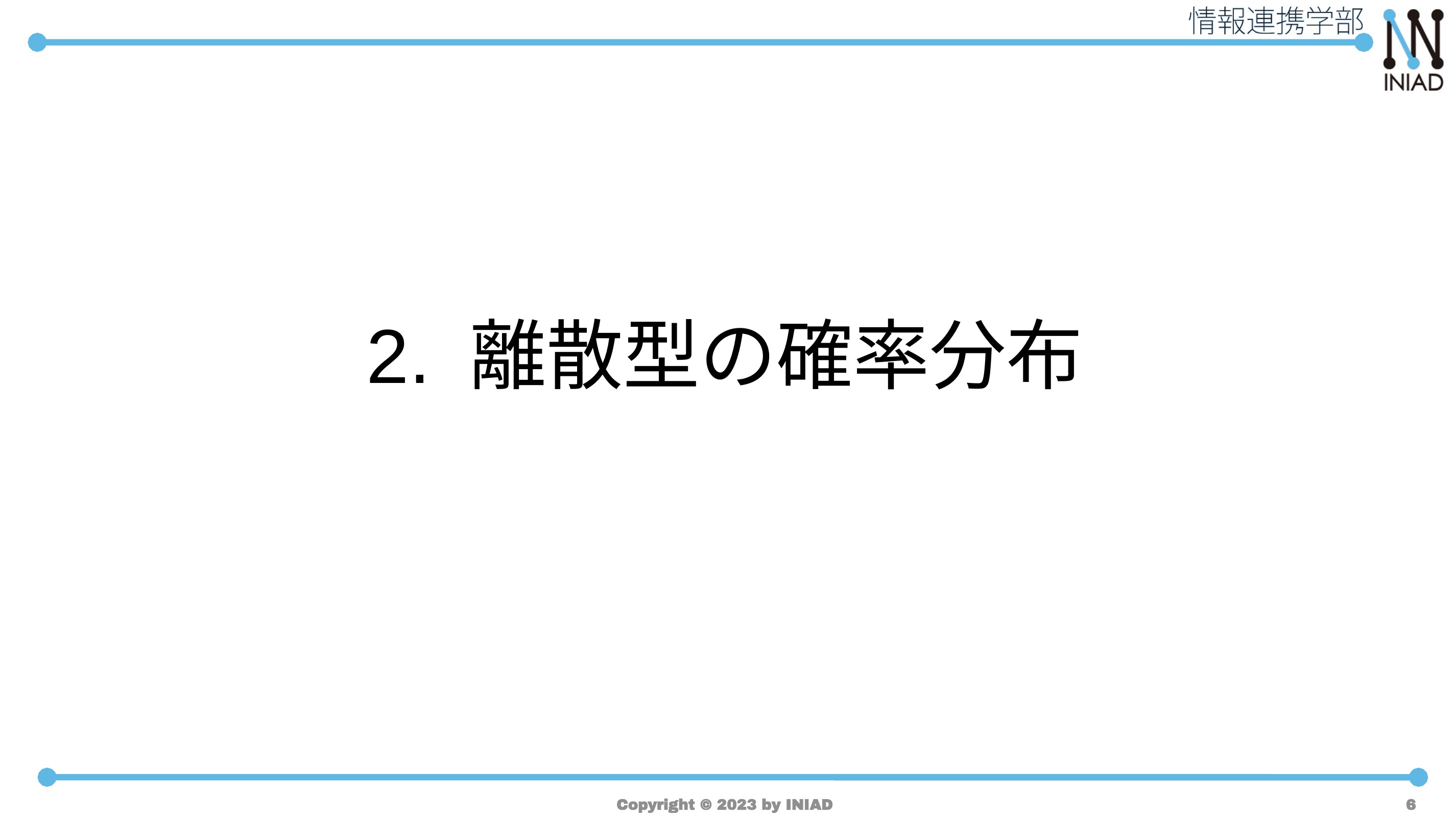

# 2. 離散型の確率分布
Copyright © 2023 by INIAD
6